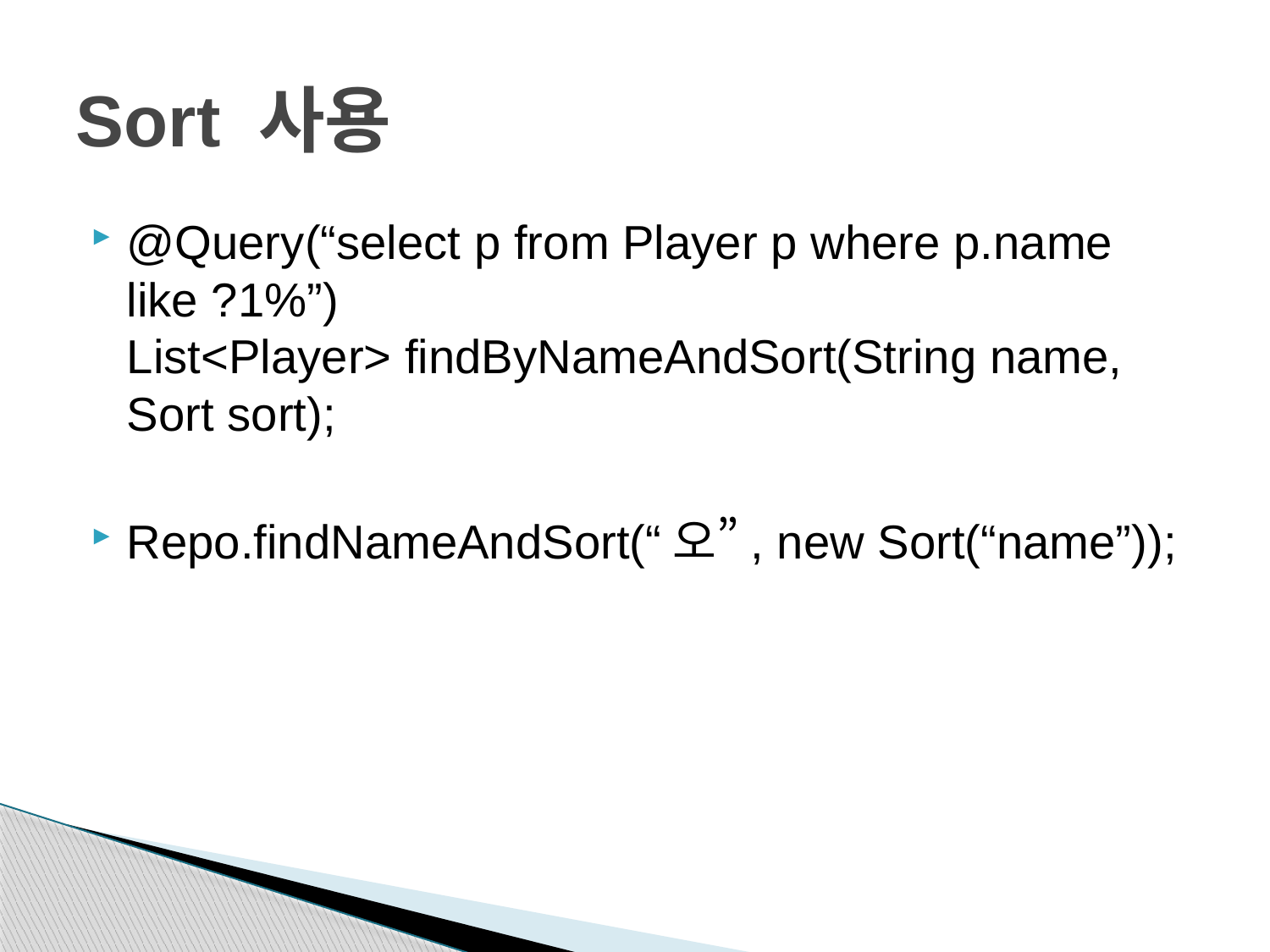

# Sort 사용
@Query(“select p from Player p where p.name like ?1%”)
List<Player> findByNameAndSort(String name, Sort sort);

Repo.findNameAndSort(“오”, new Sort(“name”));